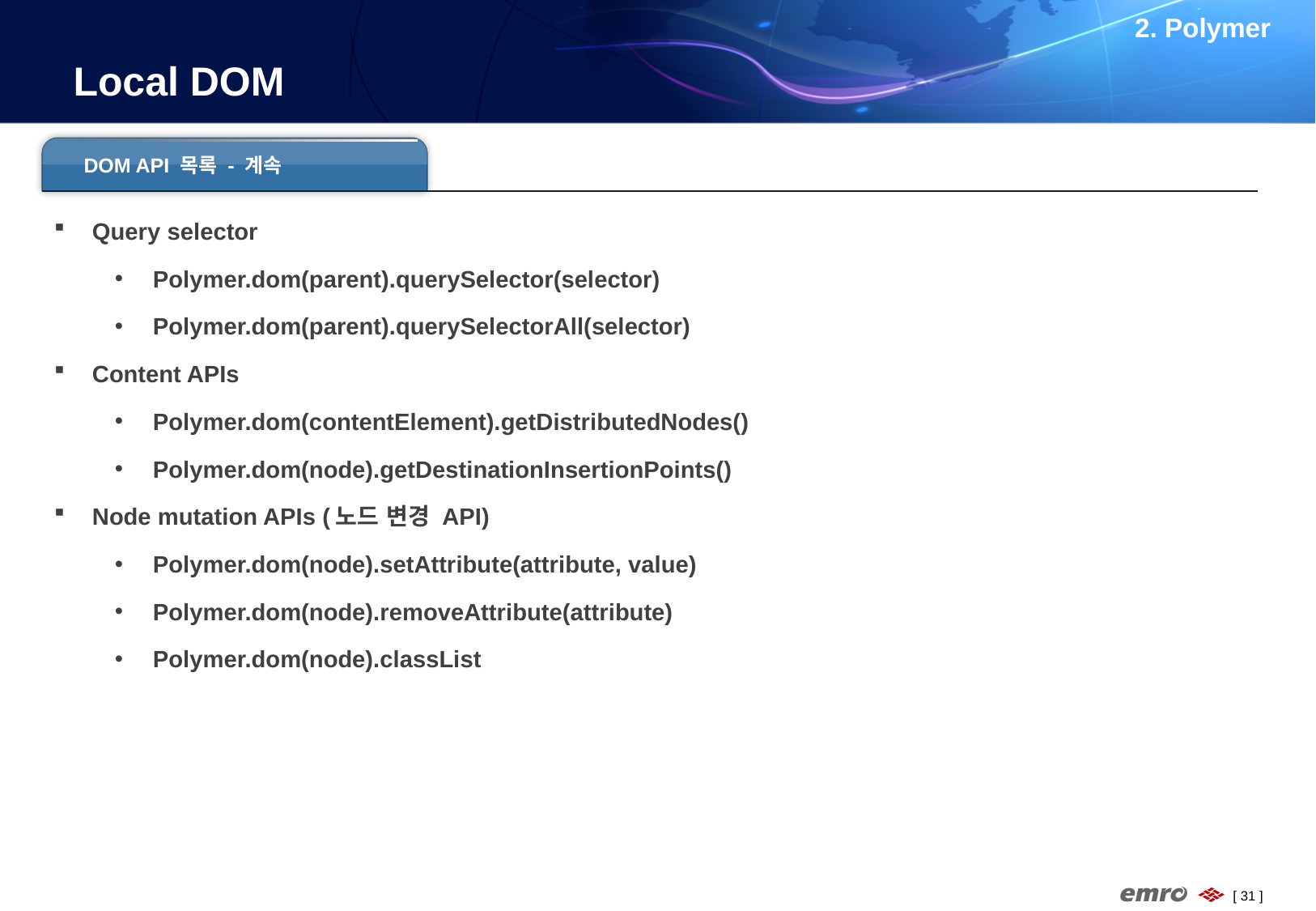

2. Polymer
# Local DOM

DOM API 목록 - 계속
Query selector
Polymer.dom(parent).querySelector(selector)
Polymer.dom(parent).querySelectorAll(selector)
Content APIs
Polymer.dom(contentElement).getDistributedNodes()
Polymer.dom(node).getDestinationInsertionPoints()
Node mutation APIs (노드 변경 API)
Polymer.dom(node).setAttribute(attribute, value)
Polymer.dom(node).removeAttribute(attribute)
Polymer.dom(node).classList